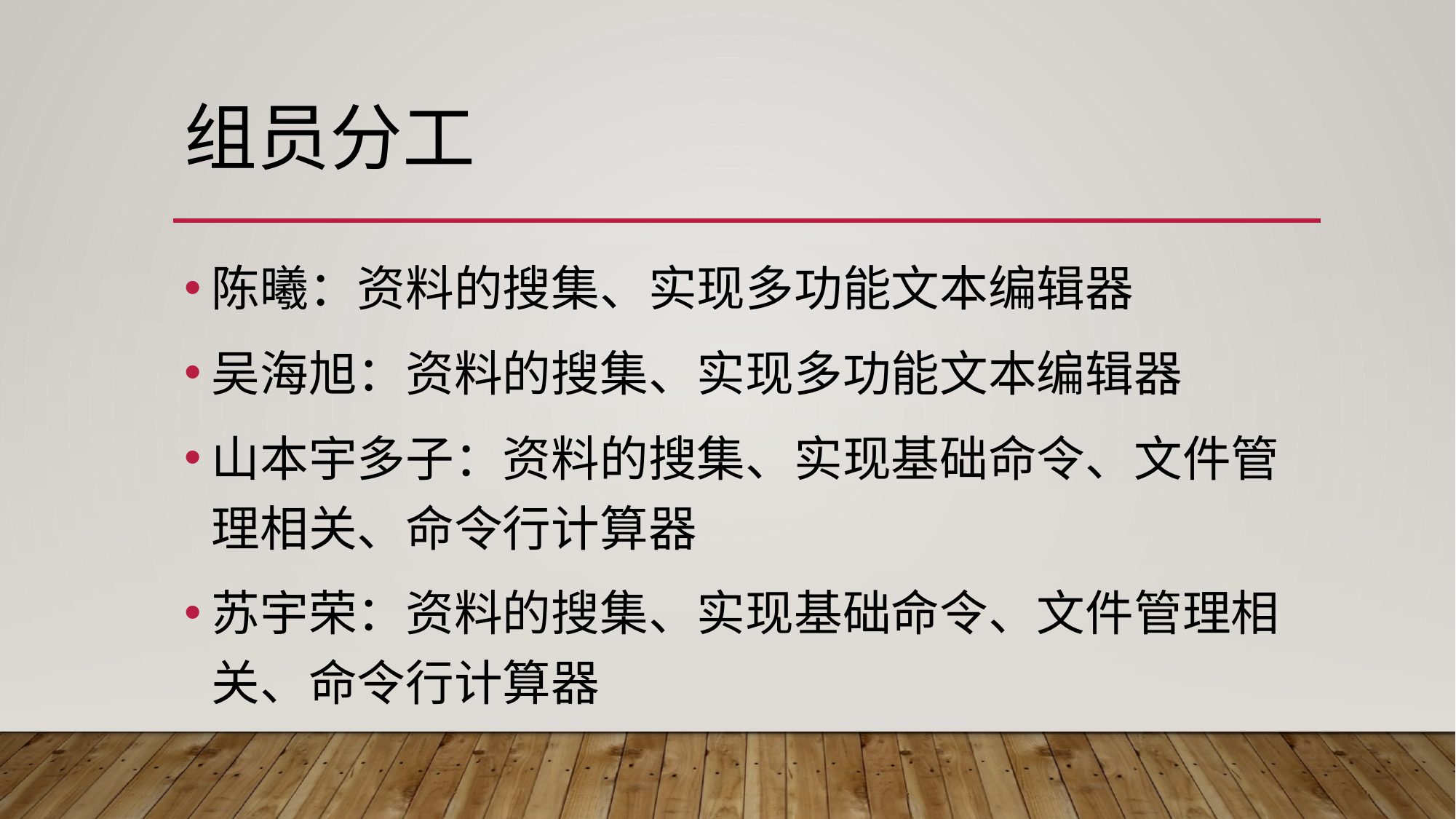

# 组员分工
陈曦：资料的搜集、实现多功能文本编辑器
吴海旭：资料的搜集、实现多功能文本编辑器
山本宇多子：资料的搜集、实现基础命令、文件管理相关、命令行计算器
苏宇荣：资料的搜集、实现基础命令、文件管理相关、命令行计算器